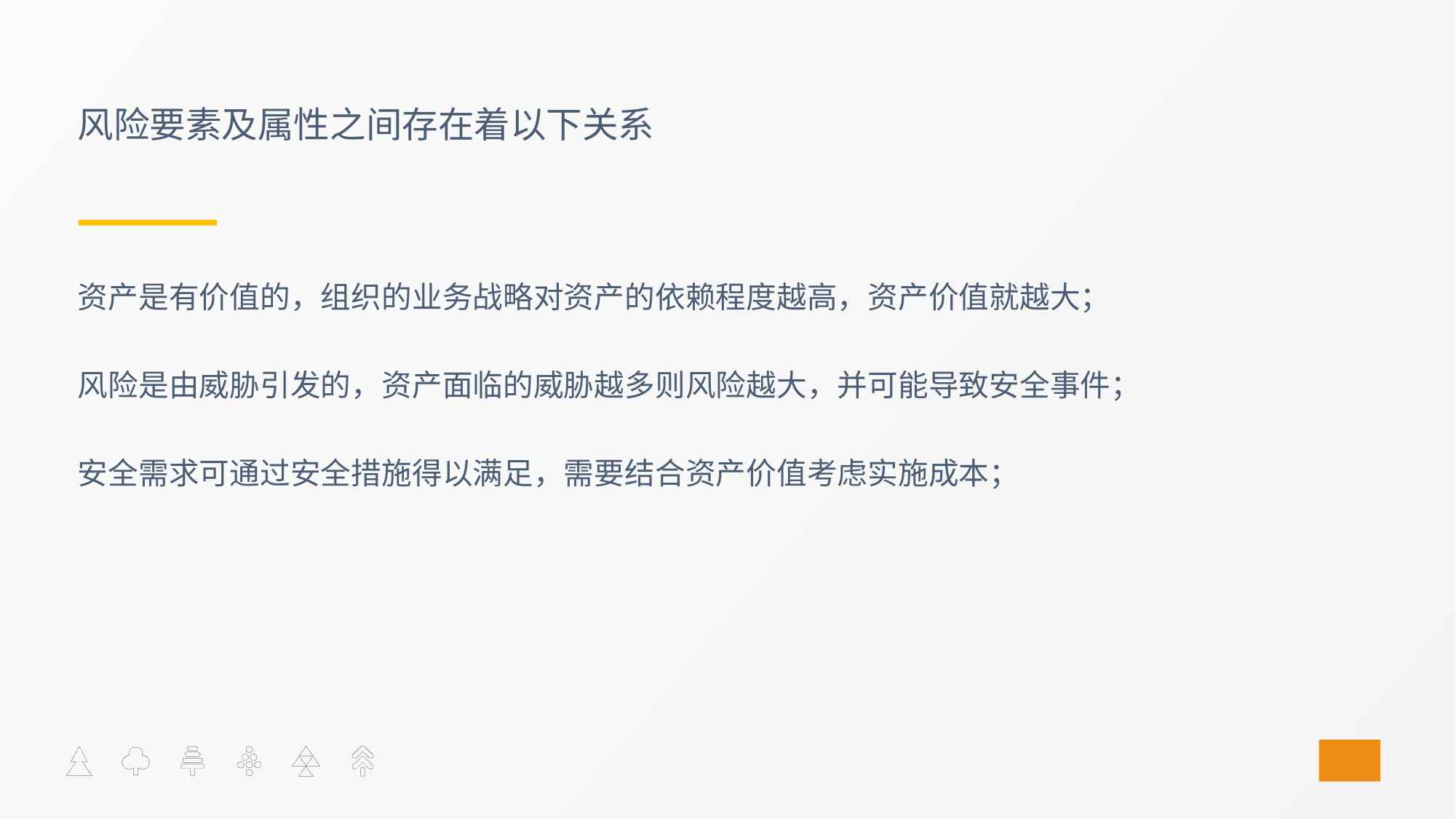

# 风险要素及属性之间存在着以下关系

资产是有价值的，组织的业务战略对资产的依赖程度越高，资产价值就越大；
风险是由威胁引发的，资产面临的威胁越多则风险越大，并可能导致安全事件；
安全需求可通过安全措施得以满足，需要结合资产价值考虑实施成本；

4